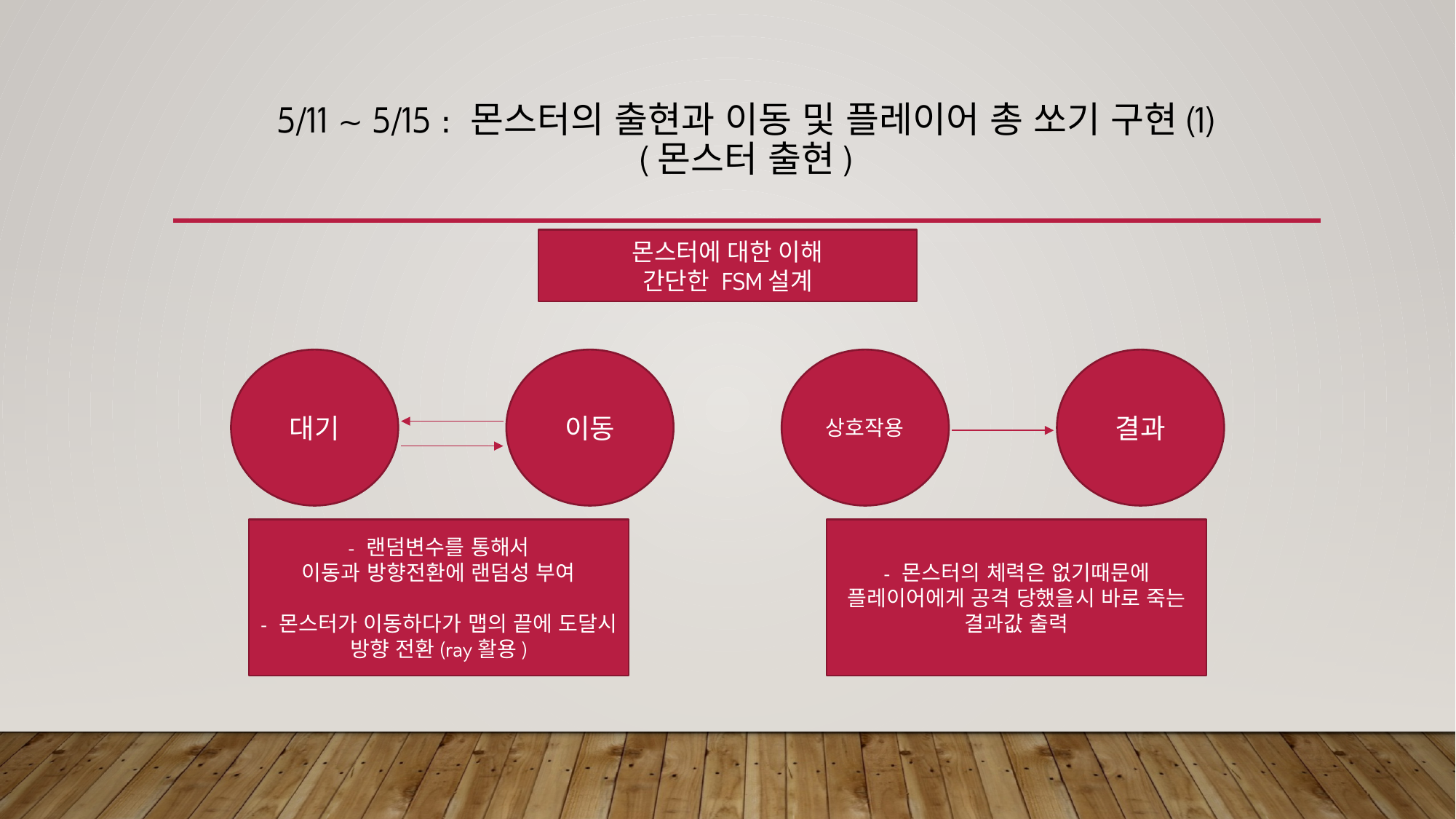

# 5/11 ~ 5/15 : 몬스터의 출현과 이동 및 플레이어 총 쏘기 구현(1) (몬스터 출현)
몬스터에 대한 이해
간단한 FSM설계
대기
이동
상호작용
결과
- 랜덤변수를 통해서
이동과 방향전환에 랜덤성 부여

- 몬스터가 이동하다가 맵의 끝에 도달시 방향 전환(ray활용)
- 몬스터의 체력은 없기때문에
플레이어에게 공격 당했을시 바로 죽는 결과값 출력